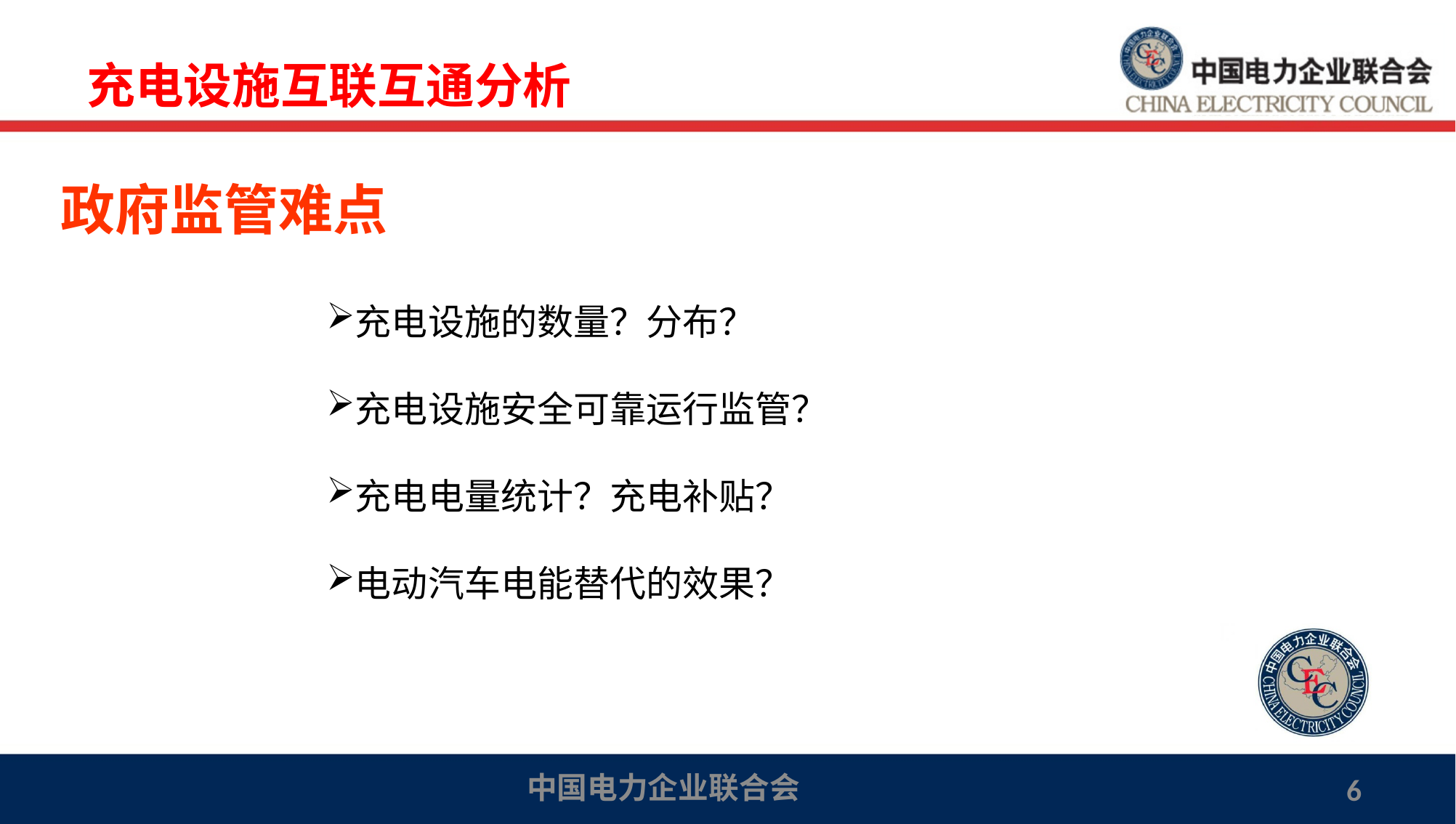

充电设施互联互通分析
政府监管难点
充电设施的数量？分布？
充电设施安全可靠运行监管？
充电电量统计？充电补贴？
电动汽车电能替代的效果？

中国电力企业联合会
6